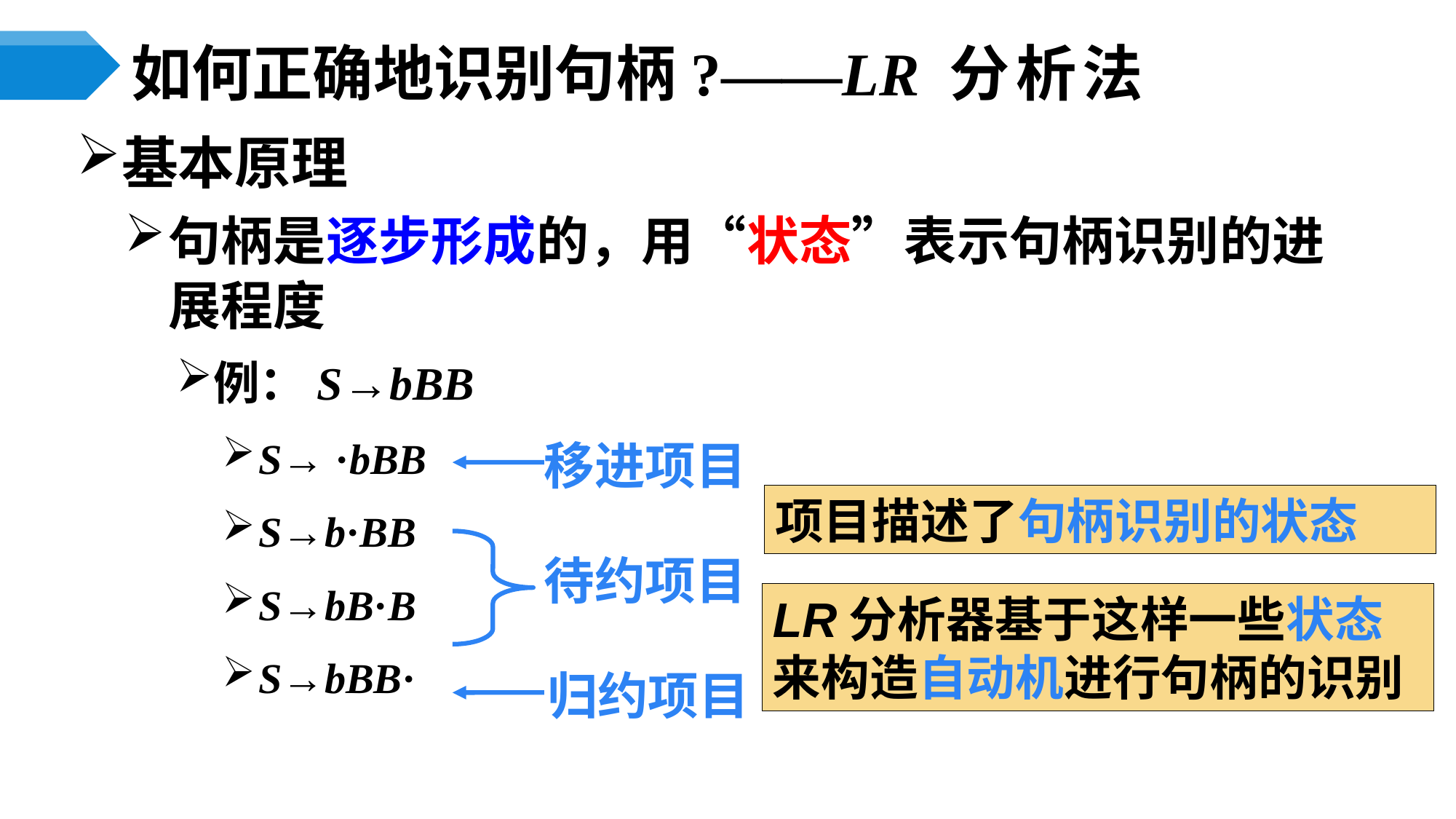

# 如何正确地识别句柄?——LR 分析法
基本原理
句柄是逐步形成的，用“状态”表示句柄识别的进展程度
例：S→bBB
S→ ·bBB
S→b·BB
S→bB·B
S→bBB·
移进项目

项目描述了句柄识别的状态

待约项目
LR分析器基于这样一些状态来构造自动机进行句柄的识别
归约项目